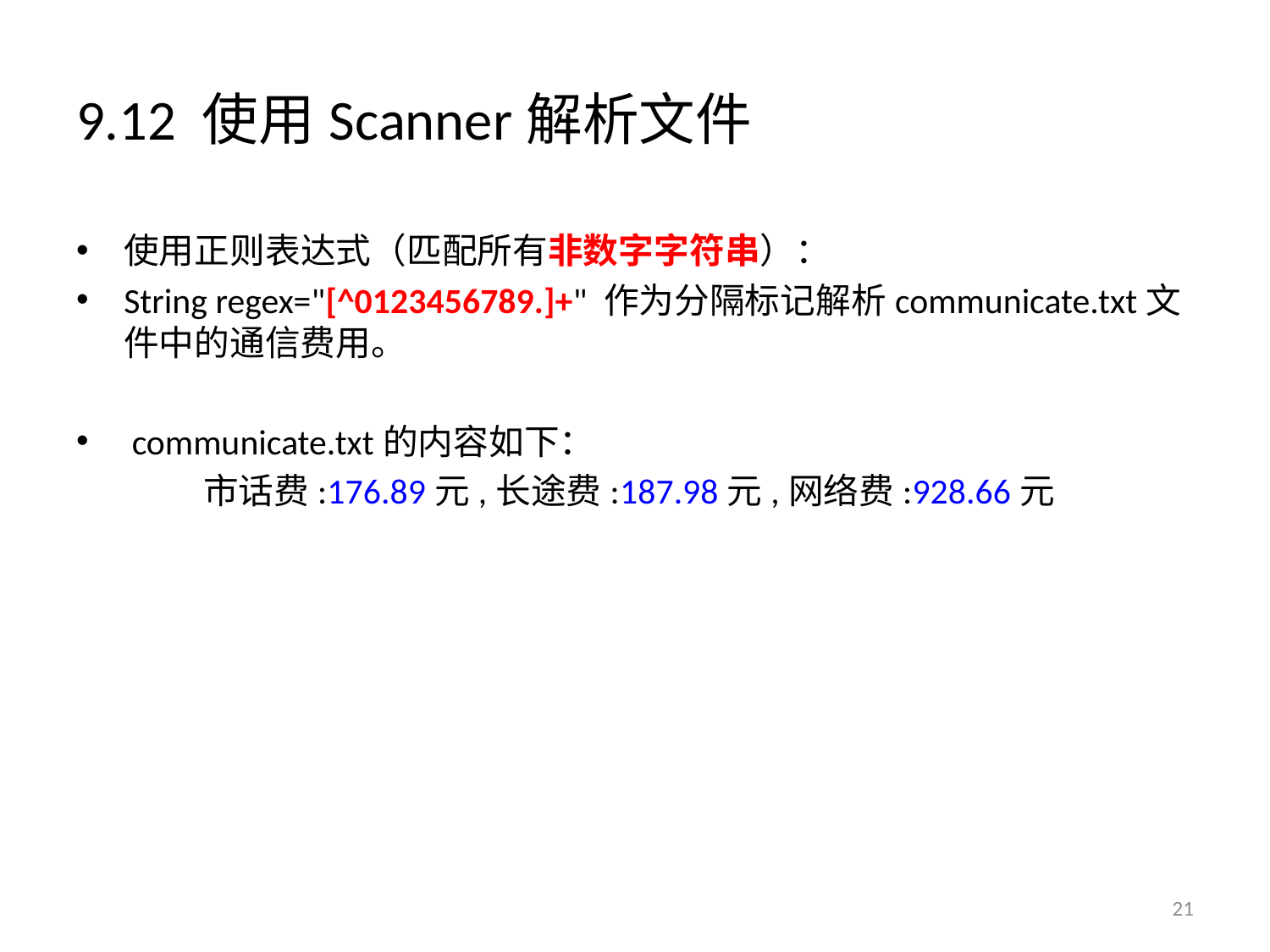

# 9.12 使用Scanner解析文件
使用正则表达式（匹配所有非数字字符串）：
String regex="[^0123456789.]+" 作为分隔标记解析communicate.txt文件中的通信费用。

 communicate.txt的内容如下：
	市话费:176.89元,长途费:187.98元,网络费:928.66元
21